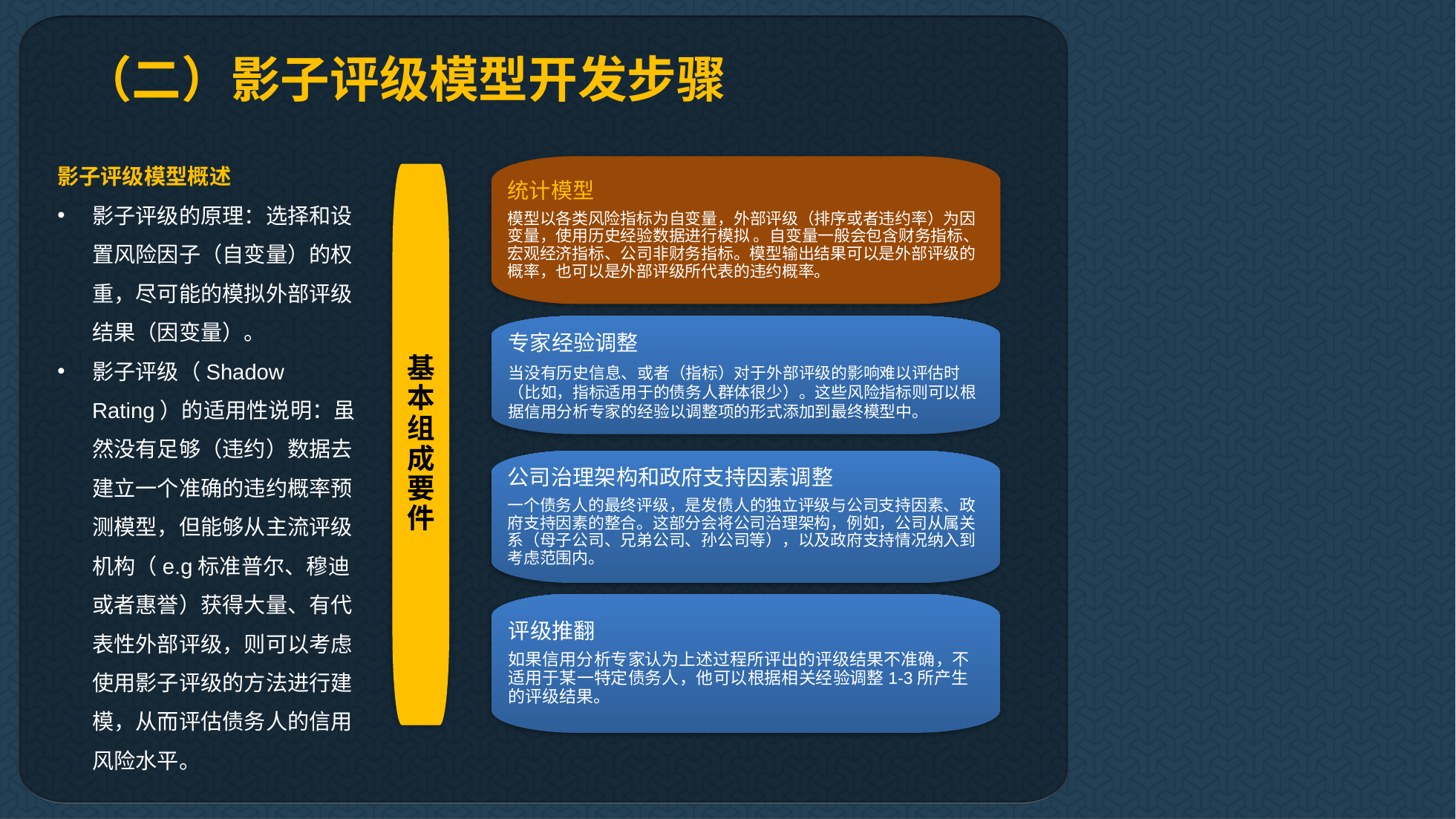

（二）影子评级模型开发步骤
影子评级模型概述
影子评级的原理：选择和设置风险因子（自变量）的权重，尽可能的模拟外部评级结果（因变量）。
影子评级（Shadow Rating）的适用性说明：虽然没有足够（违约）数据去建立一个准确的违约概率预测模型，但能够从主流评级机构（e.g标准普尔、穆迪或者惠誉）获得大量、有代表性外部评级，则可以考虑使用影子评级的方法进行建模，从而评估债务人的信用风险水平。
统计模型
模型以各类风险指标为自变量，外部评级（排序或者违约率）为因变量，使用历史经验数据进行模拟 。自变量一般会包含财务指标、宏观经济指标、公司非财务指标。模型输出结果可以是外部评级的概率，也可以是外部评级所代表的违约概率。
基本组成要件
专家经验调整
当没有历史信息、或者（指标）对于外部评级的影响难以评估时（比如，指标适用于的债务人群体很少）。这些风险指标则可以根据信用分析专家的经验以调整项的形式添加到最终模型中。
公司治理架构和政府支持因素调整
一个债务人的最终评级，是发债人的独立评级与公司支持因素、政府支持因素的整合。这部分会将公司治理架构，例如，公司从属关系（母子公司、兄弟公司、孙公司等），以及政府支持情况纳入到考虑范围内。
评级推翻
如果信用分析专家认为上述过程所评出的评级结果不准确，不适用于某一特定债务人，他可以根据相关经验调整1-3所产生的评级结果。